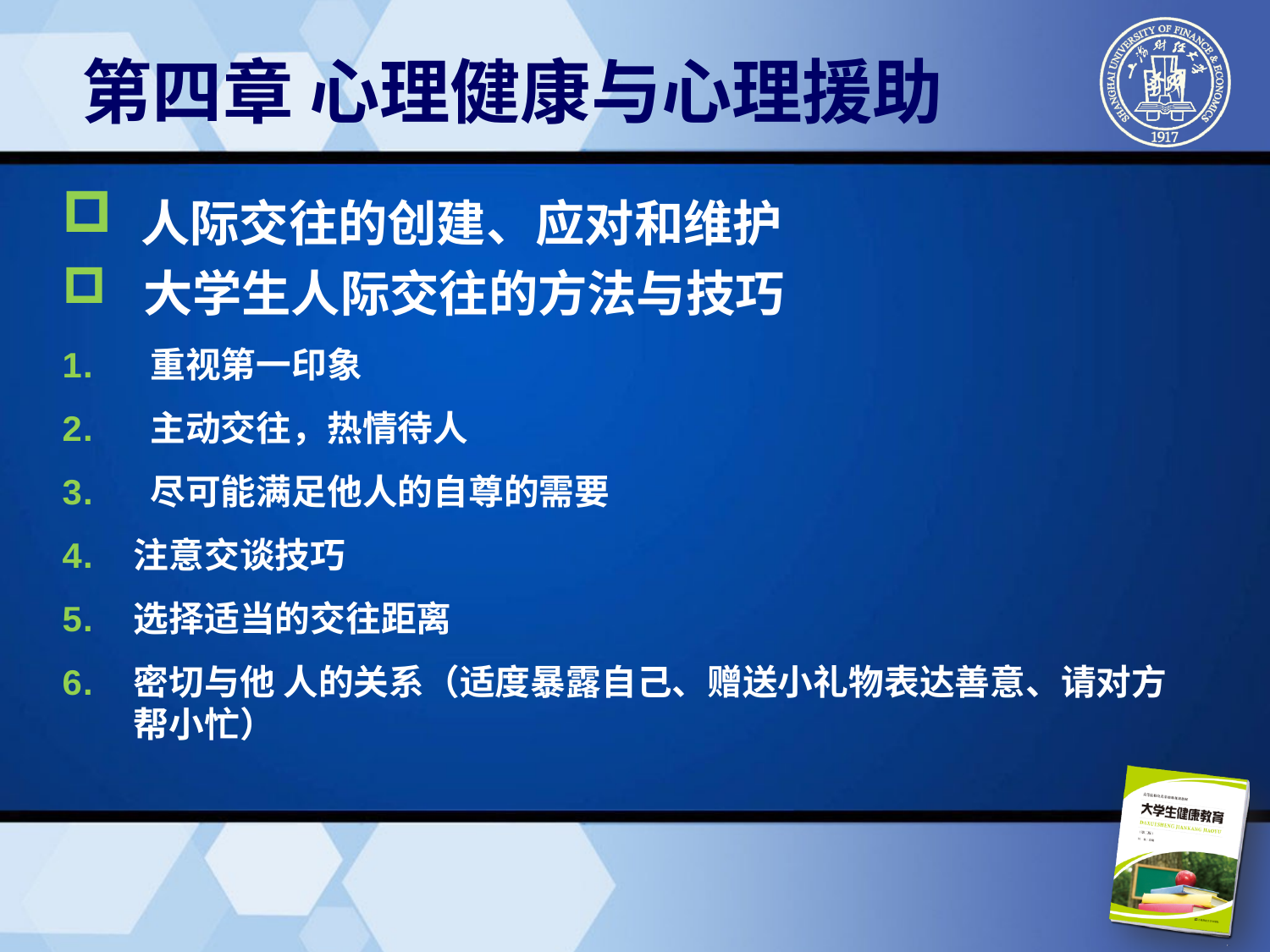

第四章 心理健康与心理援助
 人际交往的创建、应对和维护
  大学生人际交往的方法与技巧
 重视第一印象
 主动交往，热情待人
 尽可能满足他人的自尊的需要
注意交谈技巧
选择适当的交往距离
密切与他 人的关系（适度暴露自己、赠送小礼物表达善意、请对方帮小忙）